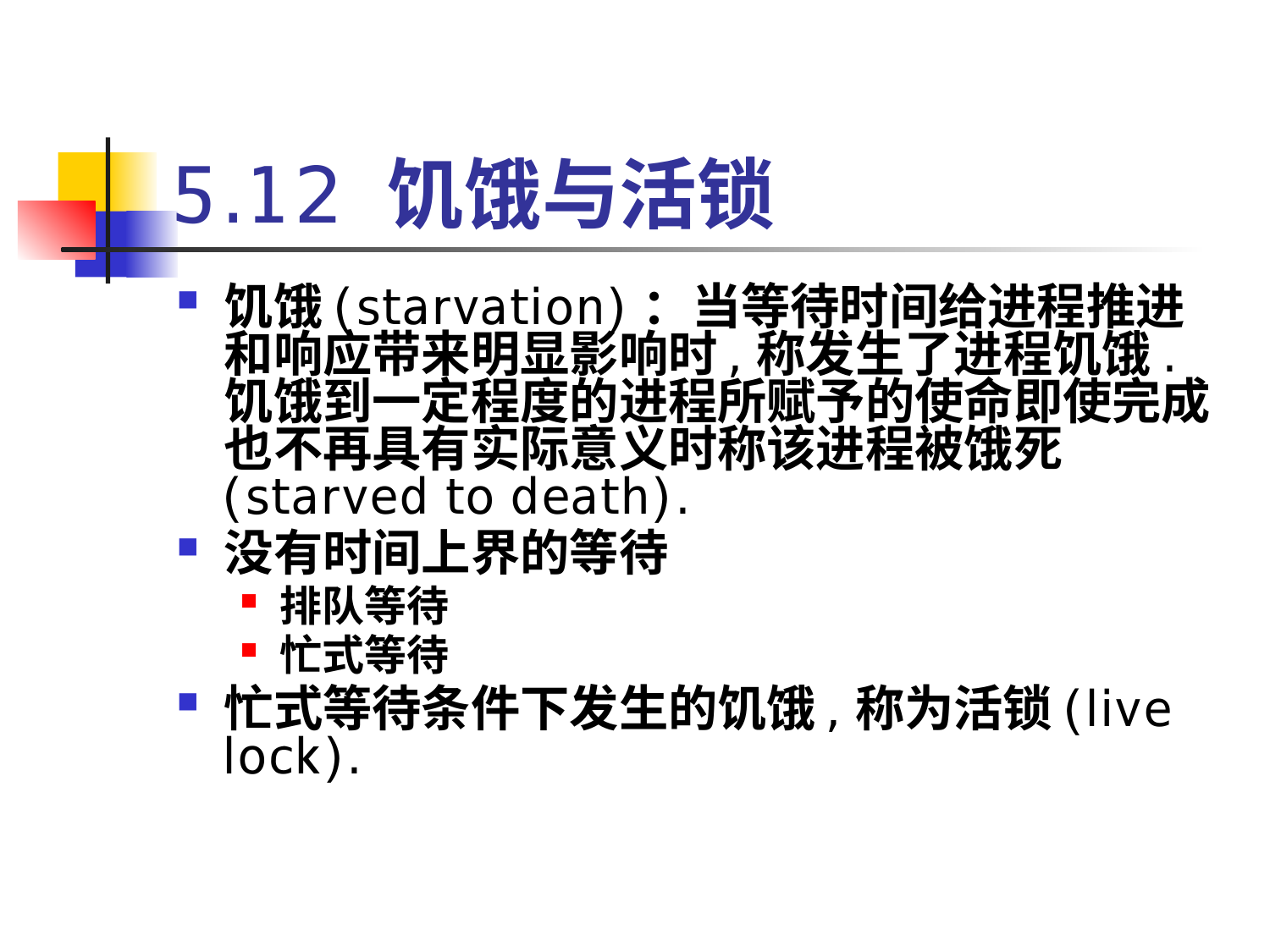

# 5.12 饥饿与活锁
饥饿(starvation)：当等待时间给进程推进和响应带来明显影响时,称发生了进程饥饿.饥饿到一定程度的进程所赋予的使命即使完成也不再具有实际意义时称该进程被饿死(starved to death).
没有时间上界的等待
排队等待
忙式等待
忙式等待条件下发生的饥饿,称为活锁(live lock).